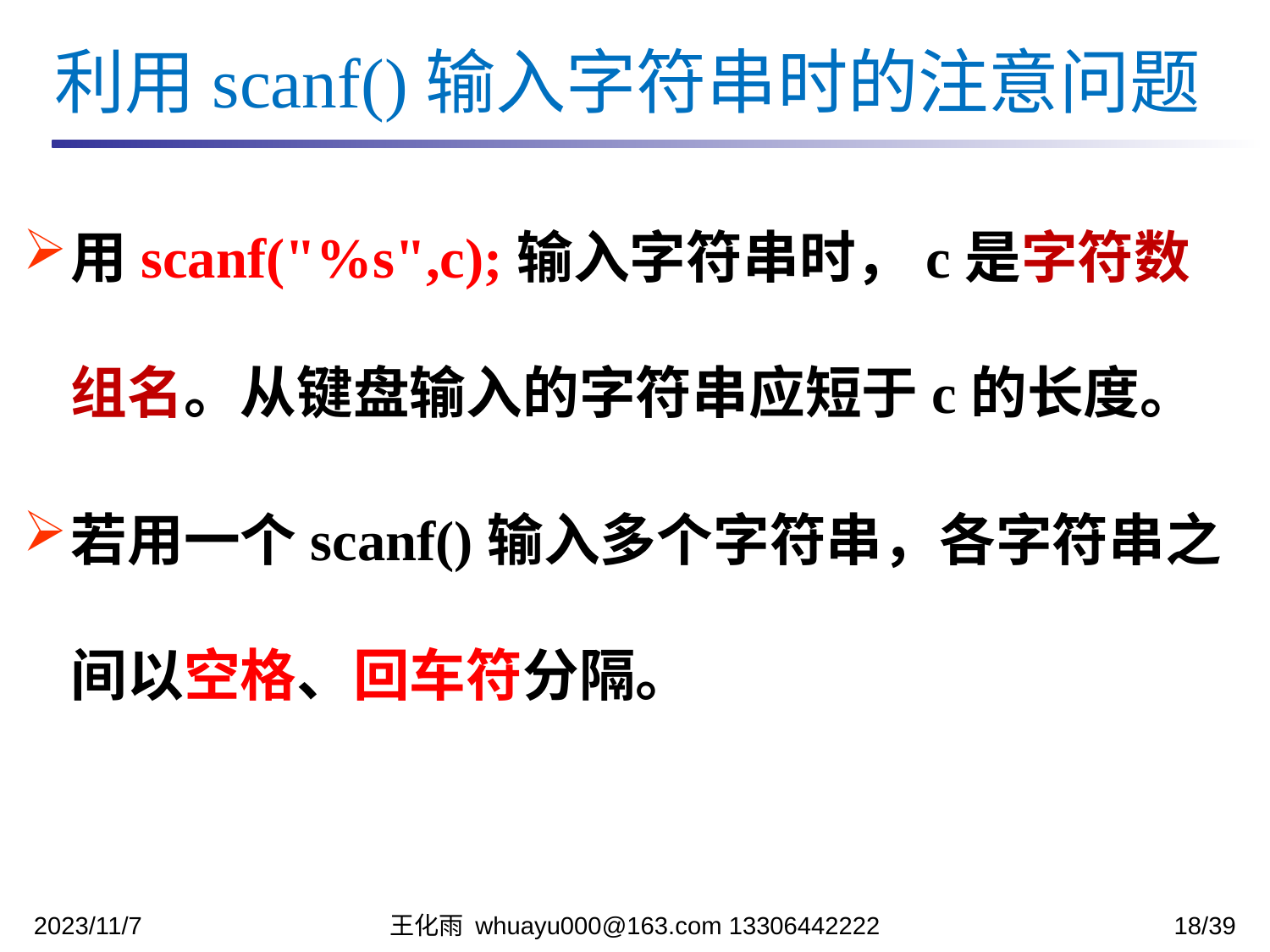

利用scanf()输入字符串时的注意问题
用scanf("%s",c);输入字符串时，c是字符数组名。从键盘输入的字符串应短于c的长度。
若用一个scanf()输入多个字符串，各字符串之间以空格、回车符分隔。
2023/11/7
王化雨 whuayu000@163.com 13306442222
18/39